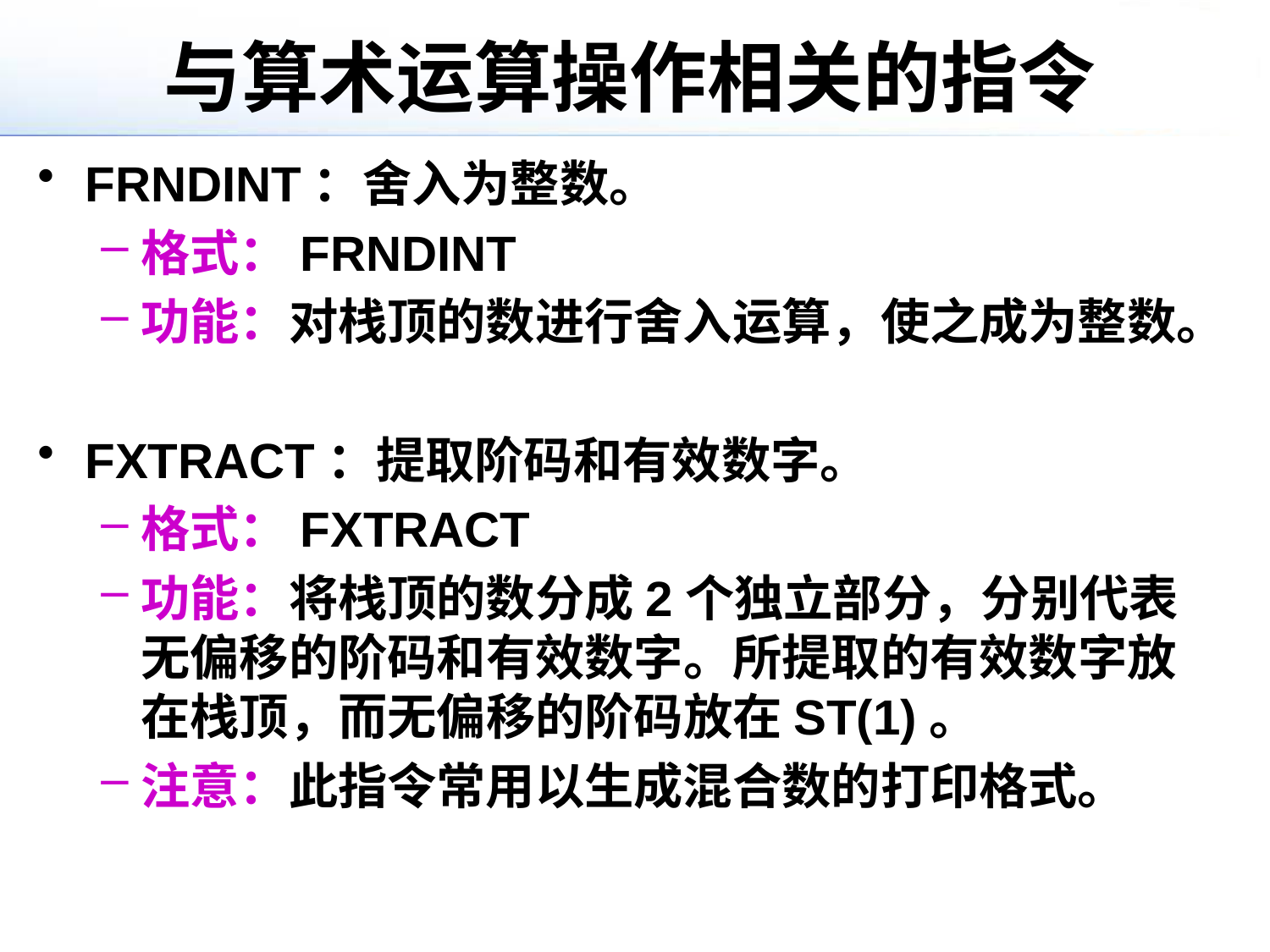

# 与算术运算操作相关的指令
FRNDINT：舍入为整数。
格式：FRNDINT
功能：对栈顶的数进行舍入运算，使之成为整数。

FXTRACT：提取阶码和有效数字。
格式：FXTRACT
功能：将栈顶的数分成2个独立部分，分别代表无偏移的阶码和有效数字。所提取的有效数字放在栈顶，而无偏移的阶码放在ST(1)。
注意：此指令常用以生成混合数的打印格式。